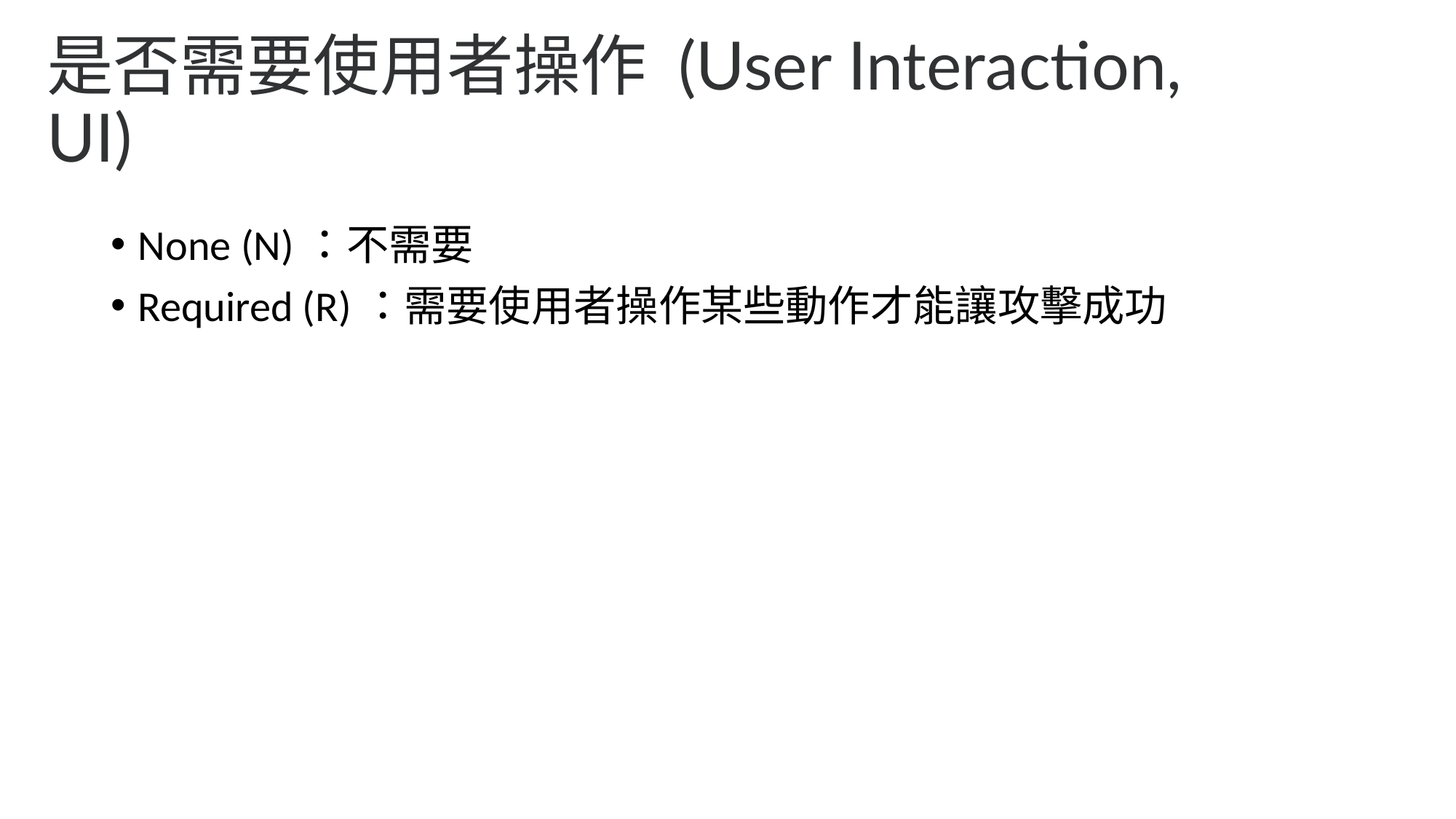

# 是否需要使用者操作 (User Interaction, UI)
None (N)：不需要
Required (R)：需要使用者操作某些動作才能讓攻擊成功